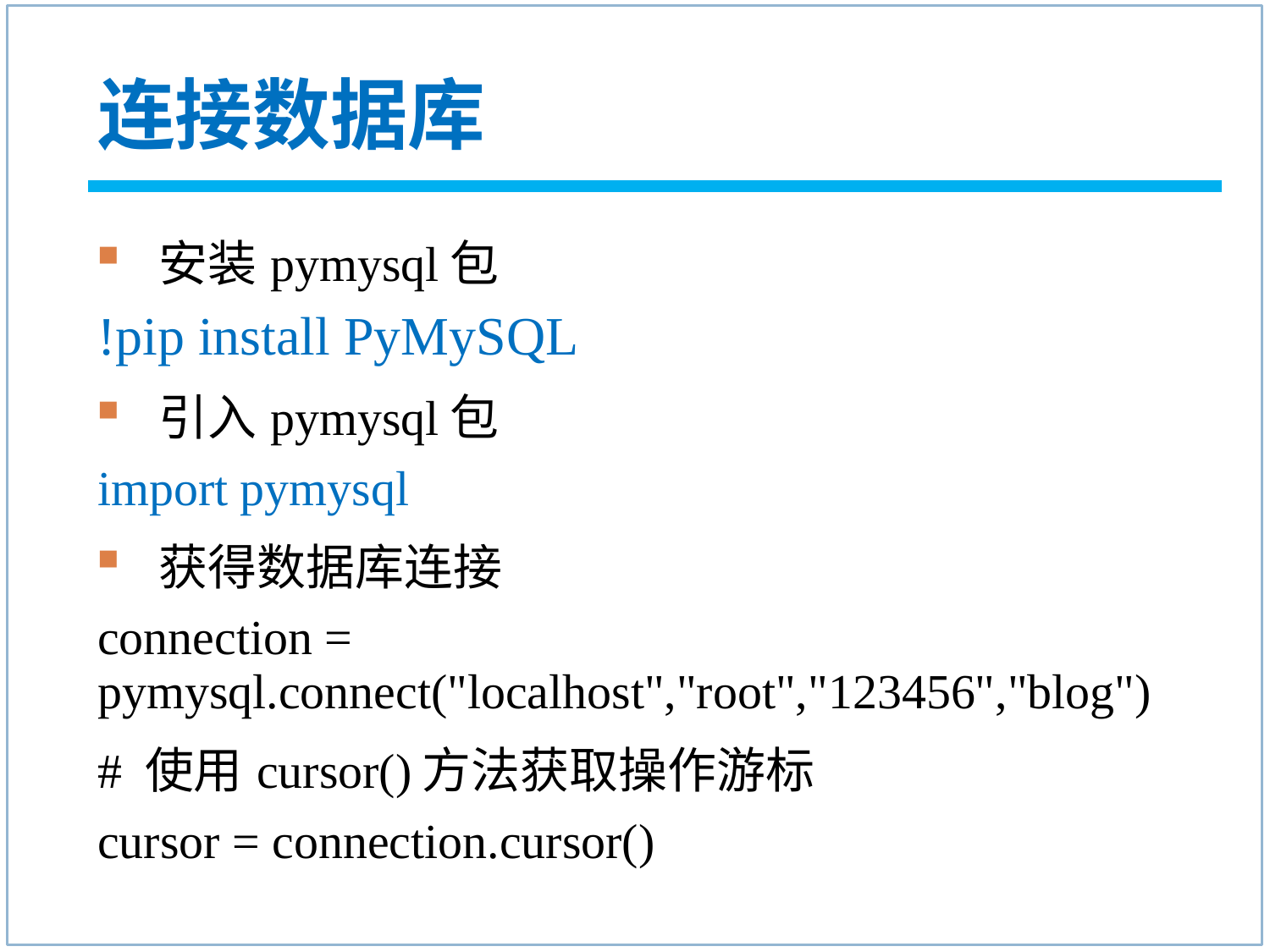

# 连接数据库
安装pymysql包
!pip install PyMySQL
引入pymysql包
import pymysql
获得数据库连接
connection = pymysql.connect("localhost","root","123456","blog")
# 使用cursor()方法获取操作游标
cursor = connection.cursor()